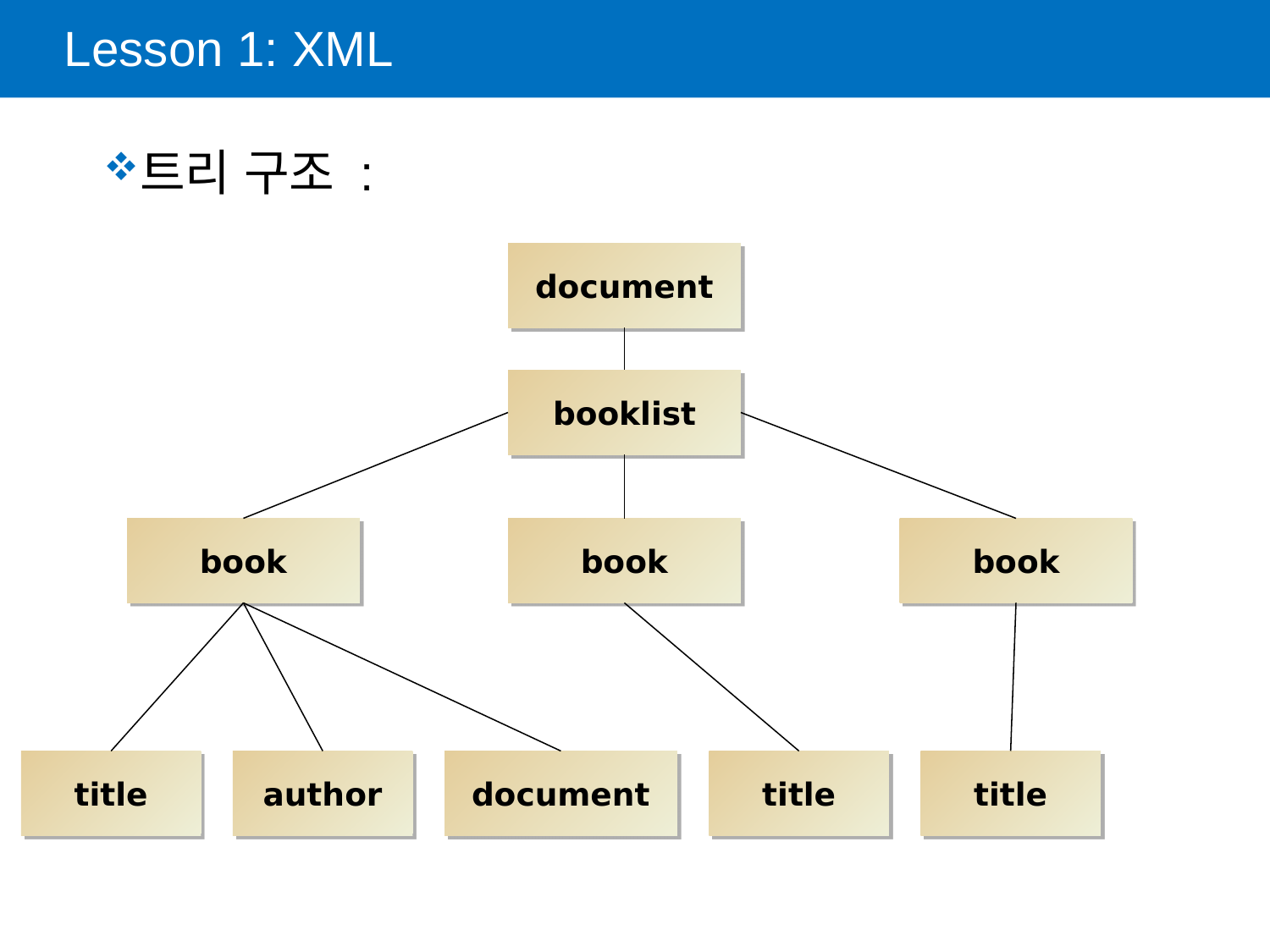

# Lesson 1: XML
트리 구조 :
document
booklist
book
book
book
title
author
document
title
title